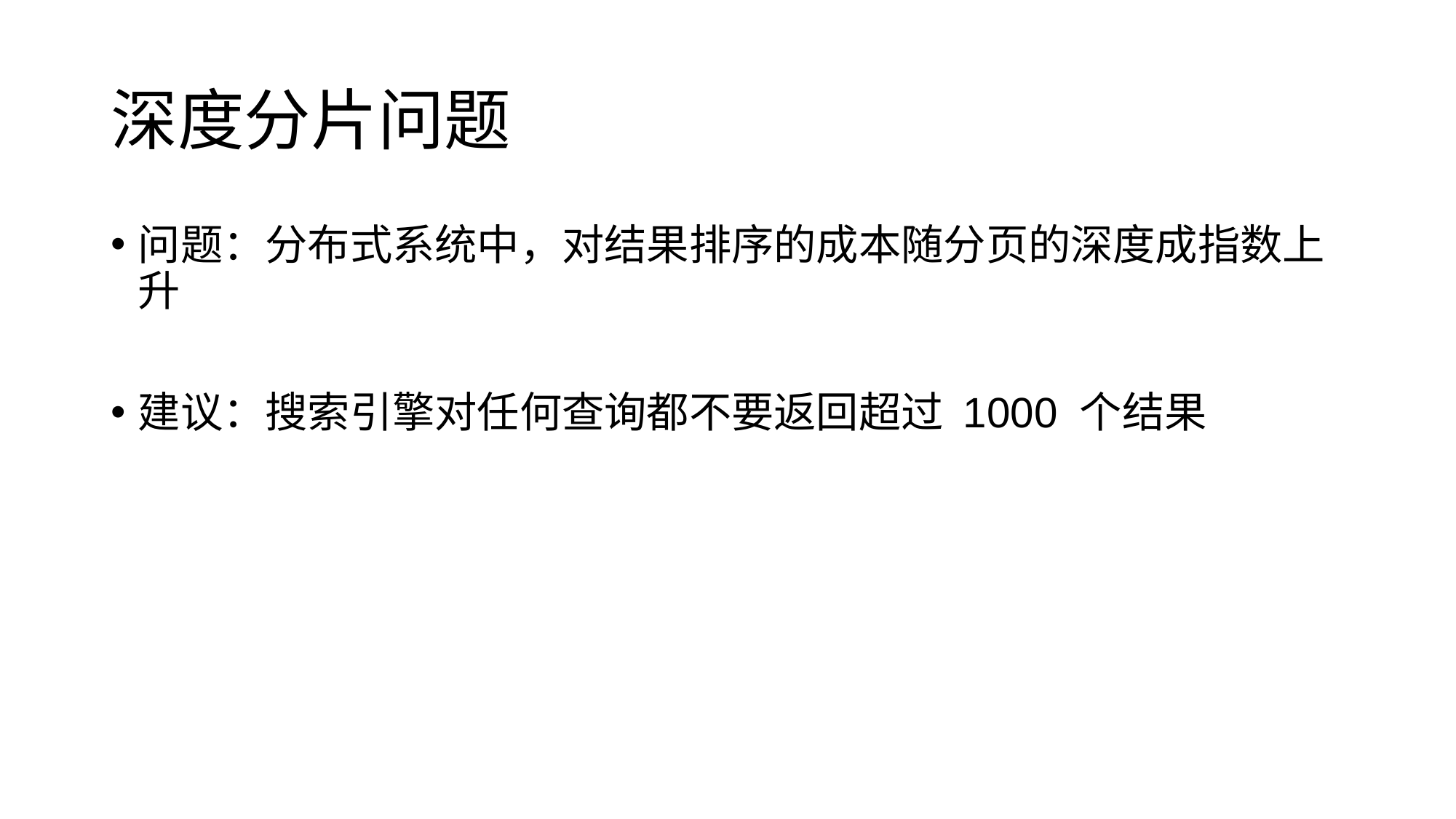

# 深度分片问题
问题：分布式系统中，对结果排序的成本随分页的深度成指数上升

建议：搜索引擎对任何查询都不要返回超过 1000 个结果